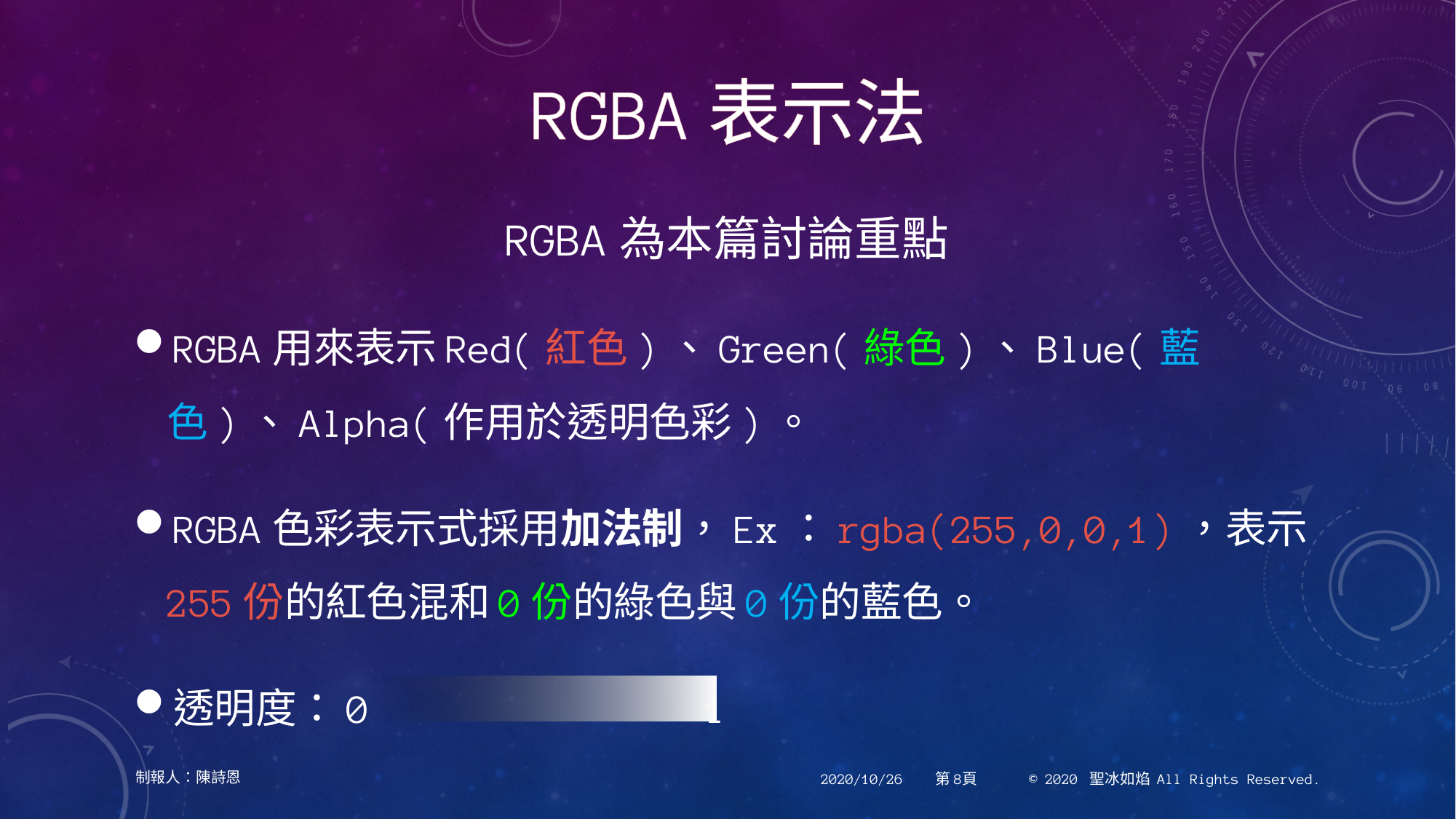

# RgBA表示法
RGBA為本篇討論重點
RGBA用來表示Red(紅色)、Green(綠色)、Blue(藍色)、Alpha(作用於透明色彩)。
RGBA色彩表示式採用加法制，Ex：rgba(255,0,0,1)，表示255份的紅色混和0份的綠色與0份的藍色。
透明度：0               1

第8頁
制報人：陳詩恩
2020/10/26